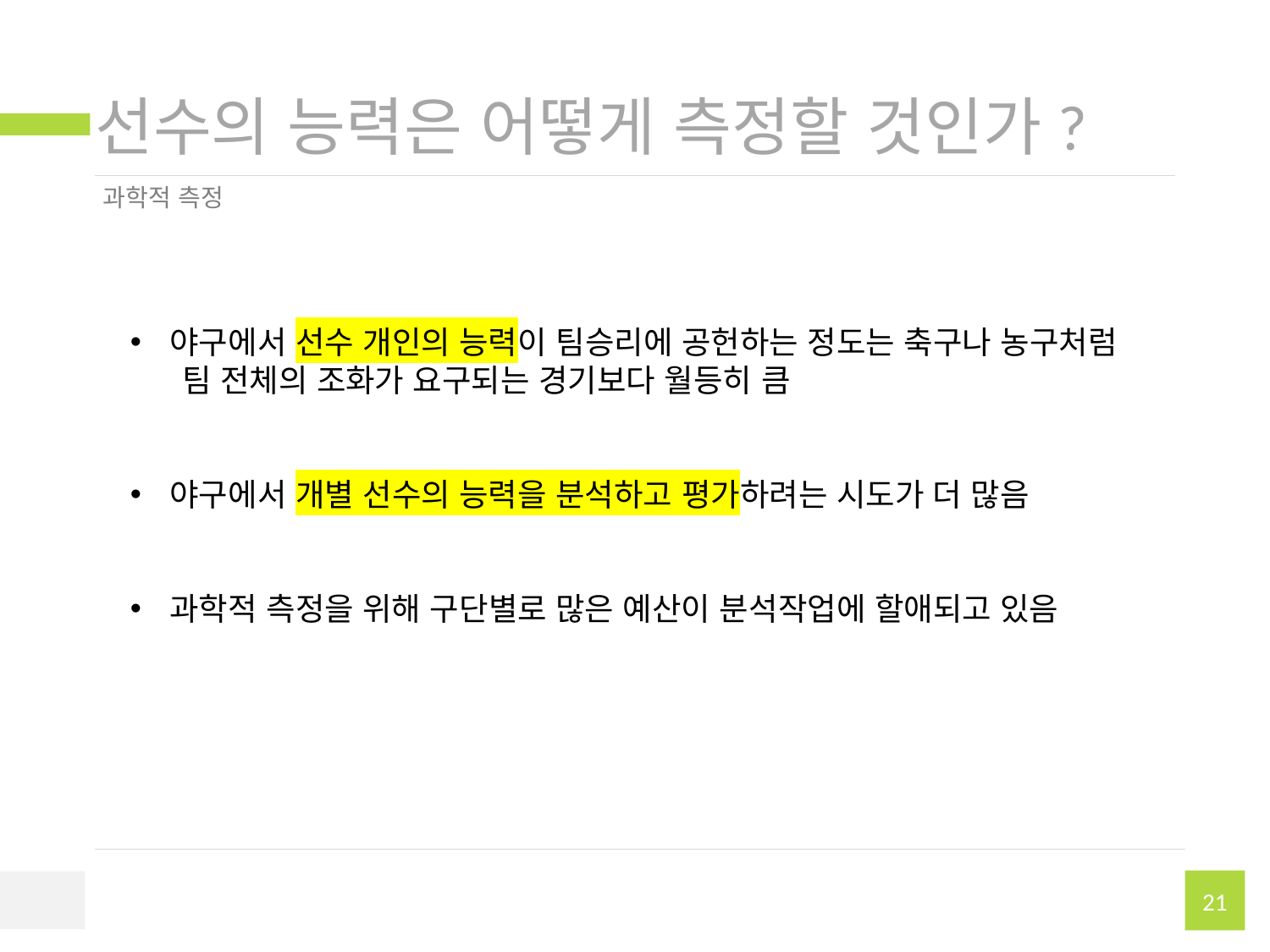

# 선수의 능력은 어떻게 측정할 것인가?
과학적 측정
야구에서 선수 개인의 능력이 팀승리에 공헌하는 정도는 축구나 농구처럼
     팀 전체의 조화가 요구되는 경기보다 월등히 큼

야구에서 개별 선수의 능력을 분석하고 평가하려는 시도가 더 많음

과학적 측정을 위해 구단별로 많은 예산이 분석작업에 할애되고 있음